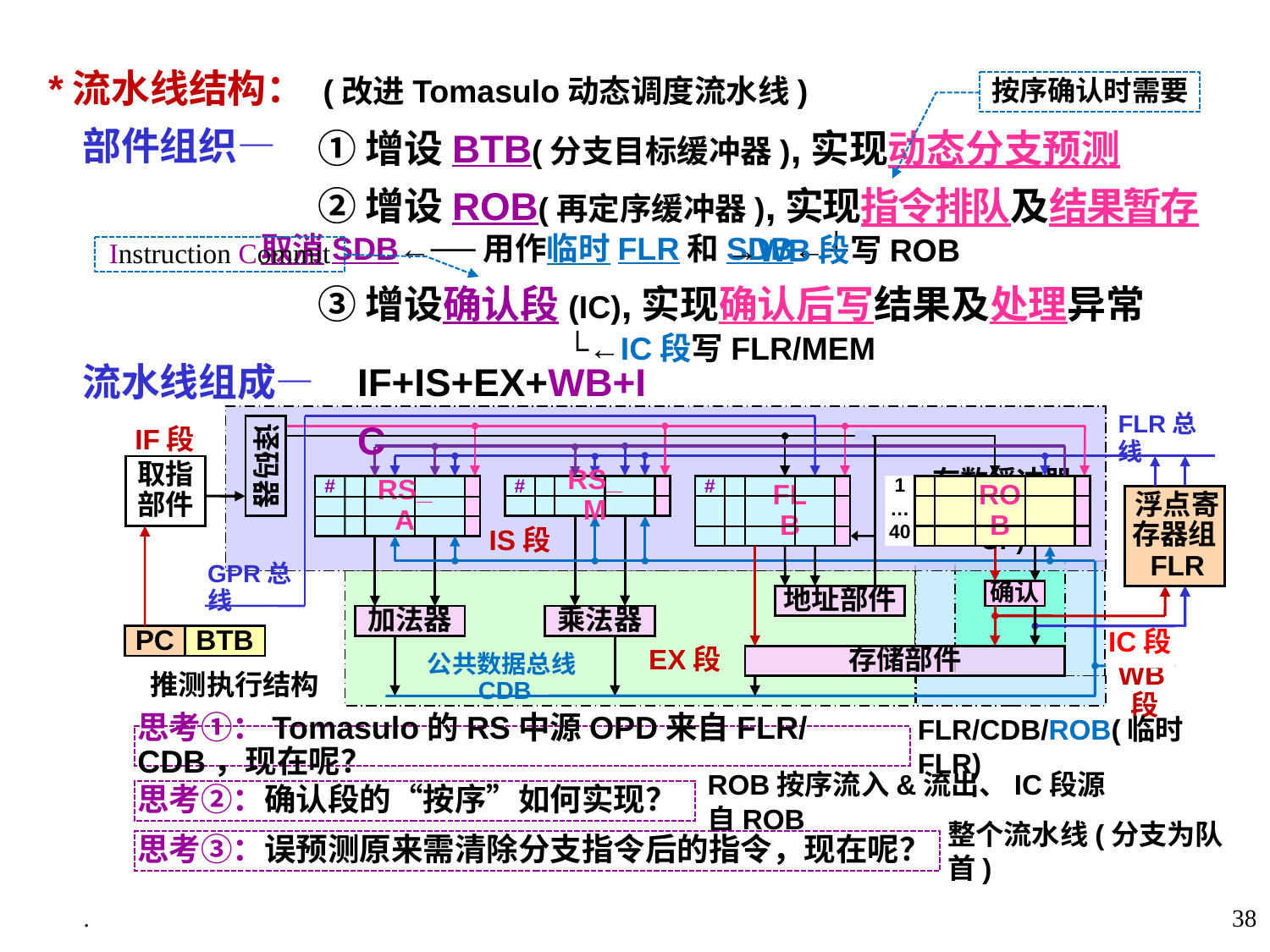

*流水线结构： (改进Tomasulo动态调度流水线)
    部件组织—

                              取消SDB←──用作临时FLR和SDB←┴

    流水线组成—
按序确认时需要
①增设BTB(分支目标缓冲器),实现动态分支预测
②增设ROB(再定序缓冲器),实现指令排队及结果暂存
                                              →WB段写ROB
③增设确认段(IC),实现确认后写结果及处理异常
                            └←IC段写FLR/MEM
Instruction Commit
IF+IS+EX+WB+IC

译码器
FLR总线
IF段
取指部件

RS_M
#
存数缓冲器
SDB(多个OP)
#
#

RS_A
浮点寄存器组FLR
FLB

IS段

GPR总线

地址部件
加法器
乘法器
PC
存储部件
EX段
公共数据总线CDB
推测执行结构

WB段

1
…
40

ROB

确认

IC段

BTB
思考①：Tomasulo的RS中源OPD来自FLR/CDB，现在呢？
FLR/CDB/ROB(临时FLR)
思考②：确认段的“按序”如何实现？
ROB按序流入&流出、IC段源自ROB
思考③：误预测原来需清除分支指令后的指令，现在呢？
整个流水线(分支为队首)
.
38